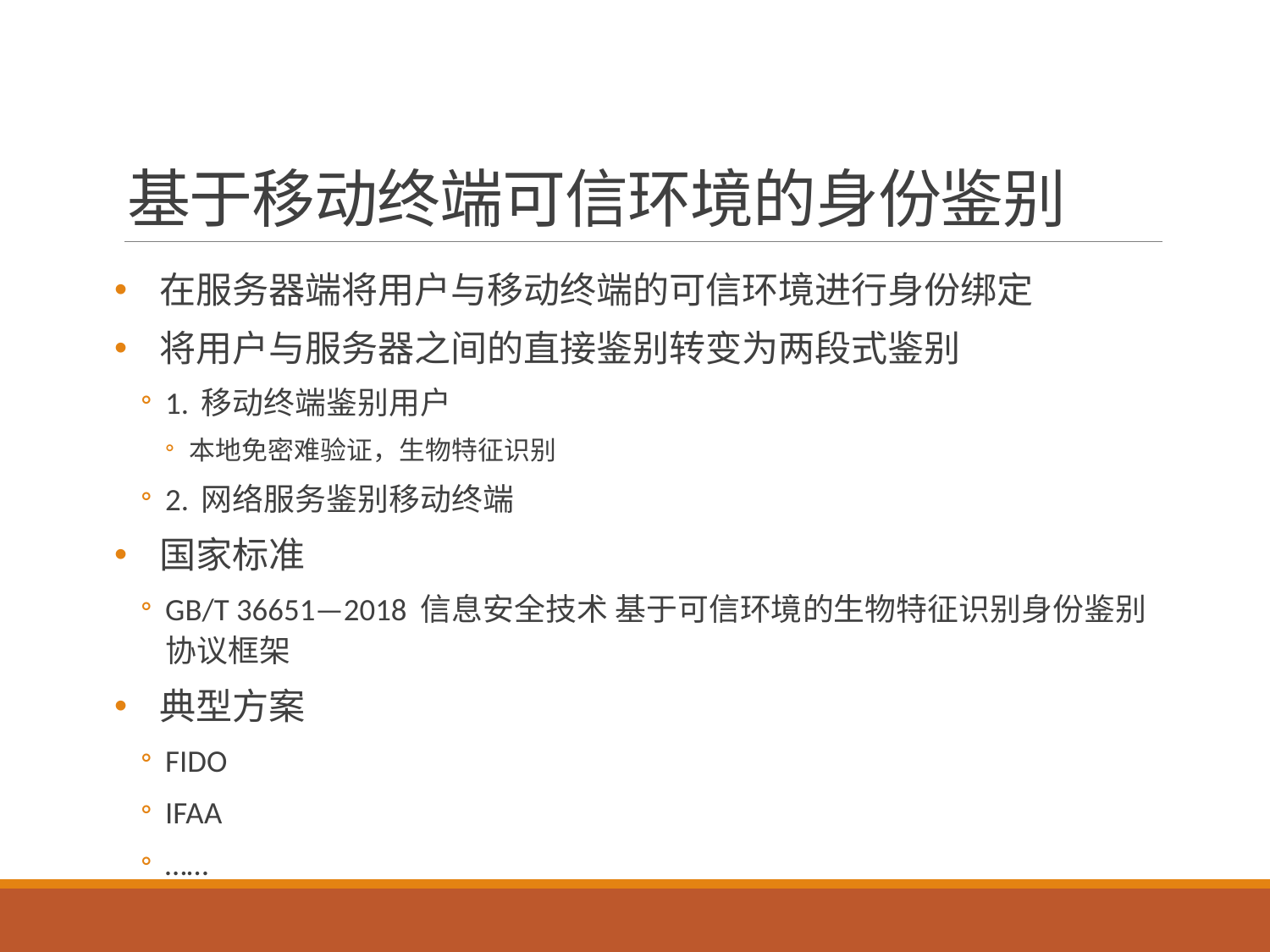

# 基于移动终端可信环境的身份鉴别
在服务器端将用户与移动终端的可信环境进行身份绑定
将用户与服务器之间的直接鉴别转变为两段式鉴别
1. 移动终端鉴别用户
本地免密难验证，生物特征识别
2. 网络服务鉴别移动终端
国家标准
GB/T 36651—2018 信息安全技术 基于可信环境的生物特征识别身份鉴别协议框架
典型方案
FIDO
IFAA
……